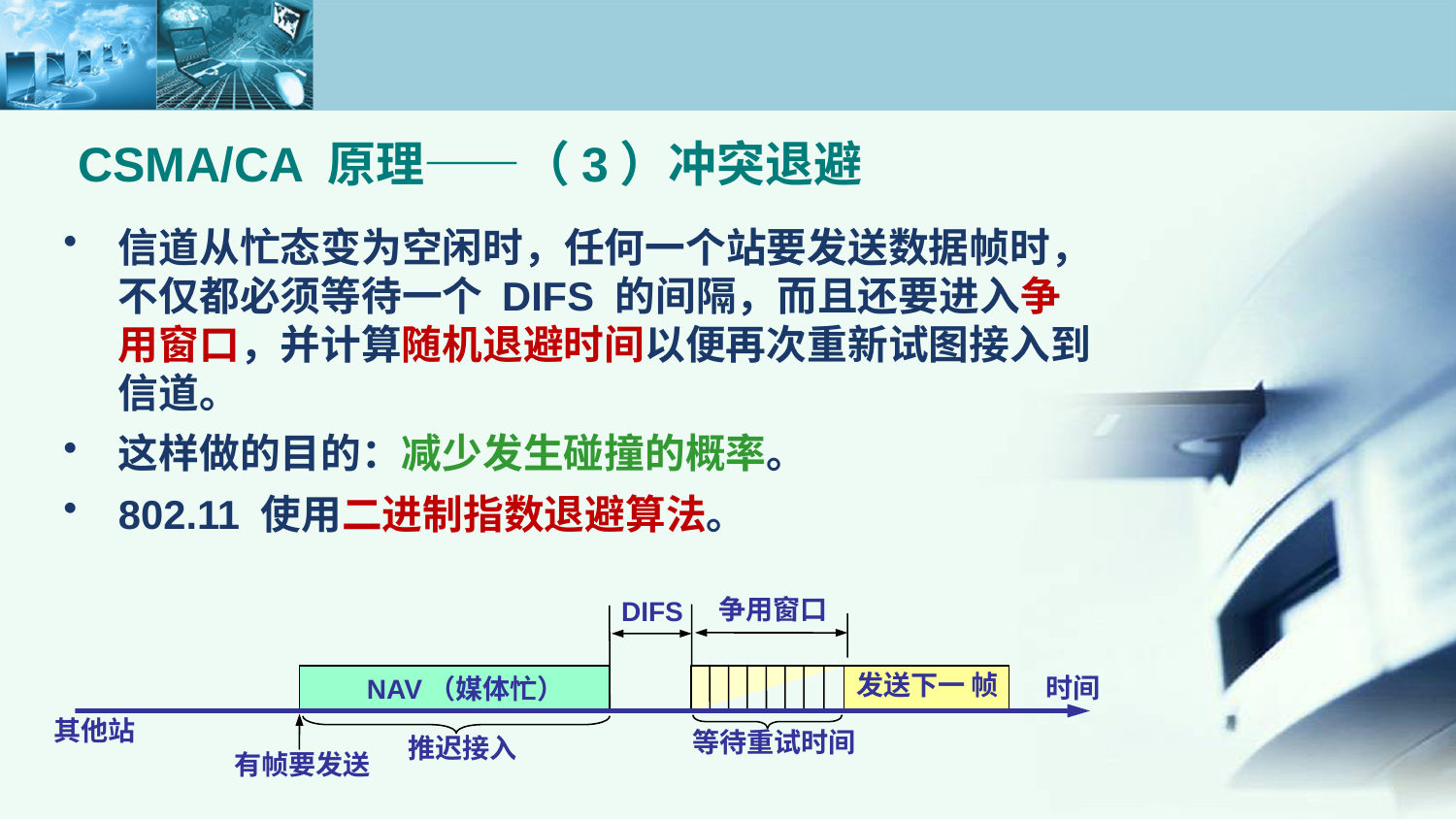

CSMA/CA 原理——（3）冲突退避
信道从忙态变为空闲时，任何一个站要发送数据帧时，不仅都必须等待一个 DIFS 的间隔，而且还要进入争用窗口，并计算随机退避时间以便再次重新试图接入到信道。
这样做的目的：减少发生碰撞的概率。
802.11 使用二进制指数退避算法。

争用窗口
DIFS

发送下一 帧
时间
NAV（媒体忙）

 其他站

等待重试时间
推迟接入
有帧要发送